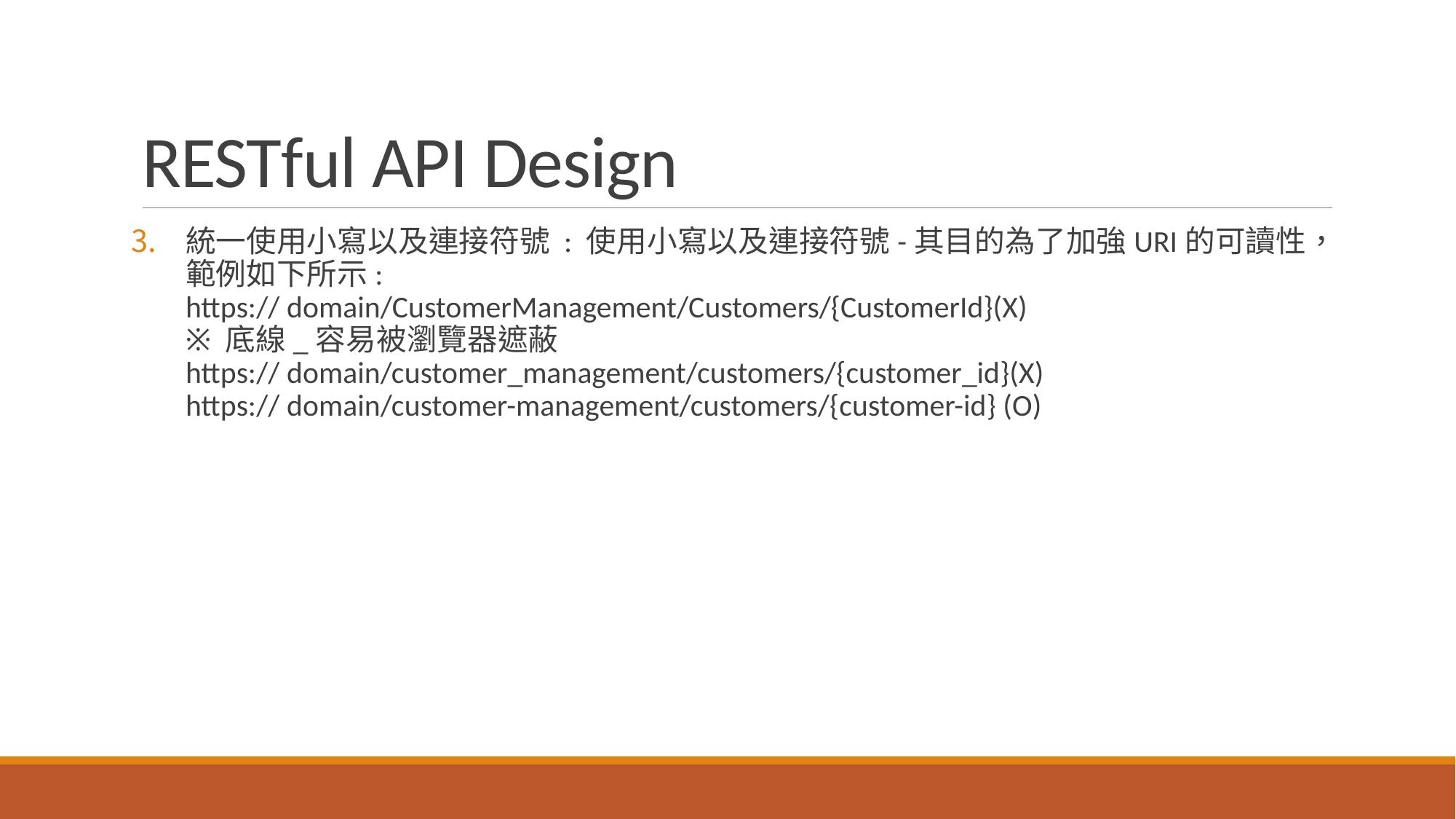

# RESTful API Design
統一使用小寫以及連接符號 : 使用小寫以及連接符號-其目的為了加強URI的可讀性，範例如下所示:
https:// domain/CustomerManagement/Customers/{CustomerId}(X)
※ 底線_容易被瀏覽器遮蔽
https:// domain/customer_management/customers/{customer_id}(X)
https:// domain/customer-management/customers/{customer-id} (O)